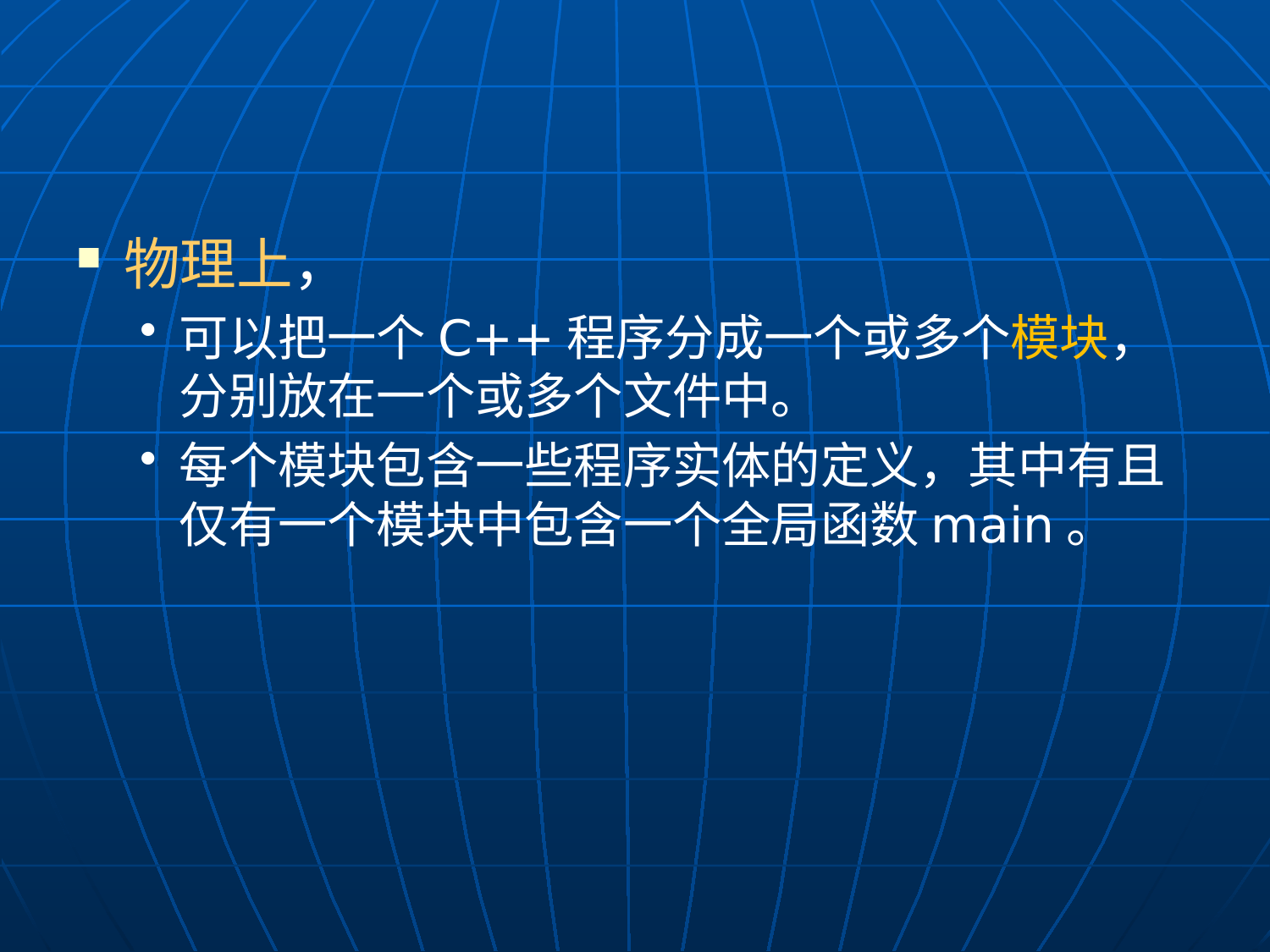

#
物理上，
可以把一个C++程序分成一个或多个模块，分别放在一个或多个文件中。
每个模块包含一些程序实体的定义，其中有且仅有一个模块中包含一个全局函数main。